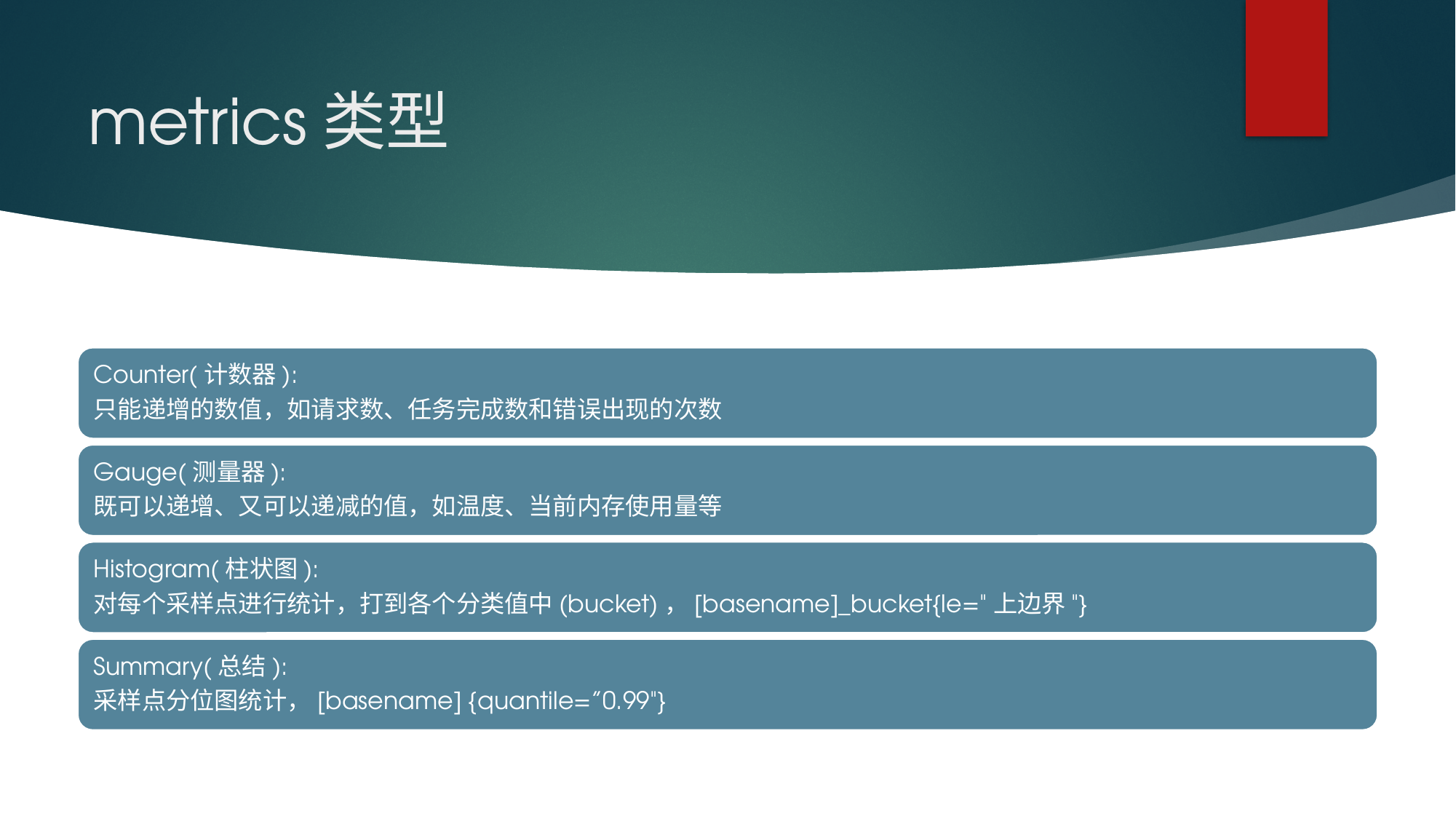

# metrics类型

Counter(计数器):
只能递增的数值，如请求数、任务完成数和错误出现的次数
Gauge(测量器):
既可以递增、又可以递减的值，如温度、当前内存使用量等
Histogram(柱状图):
对每个采样点进行统计，打到各个分类值中(bucket)，[basename]_bucket{le="上边界"}
Summary(总结):
采样点分位图统计，[basename] {quantile=”0.99"}